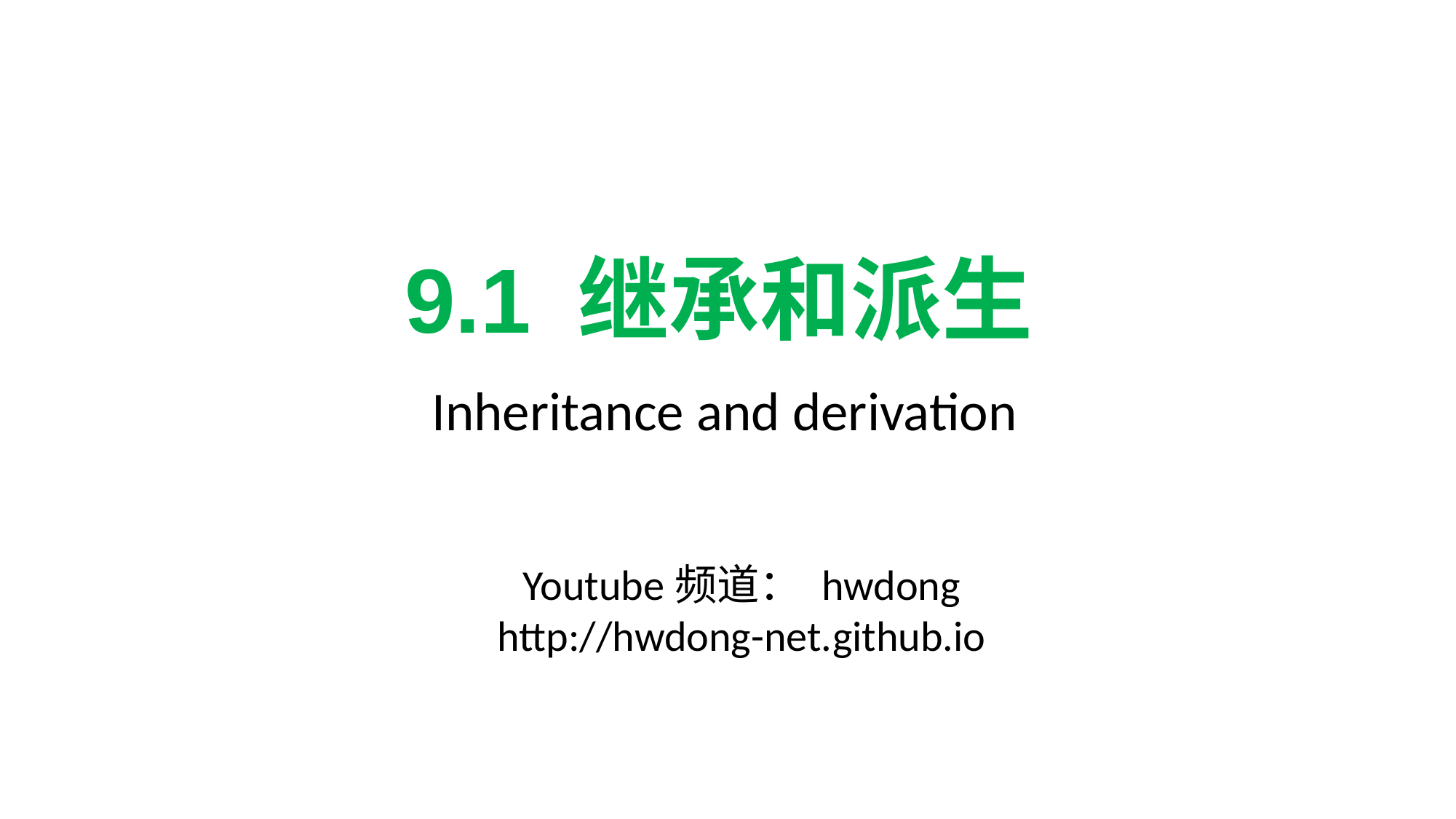

# 9.1 继承和派生
Inheritance and derivation
Youtube频道： hwdong
http://hwdong-net.github.io